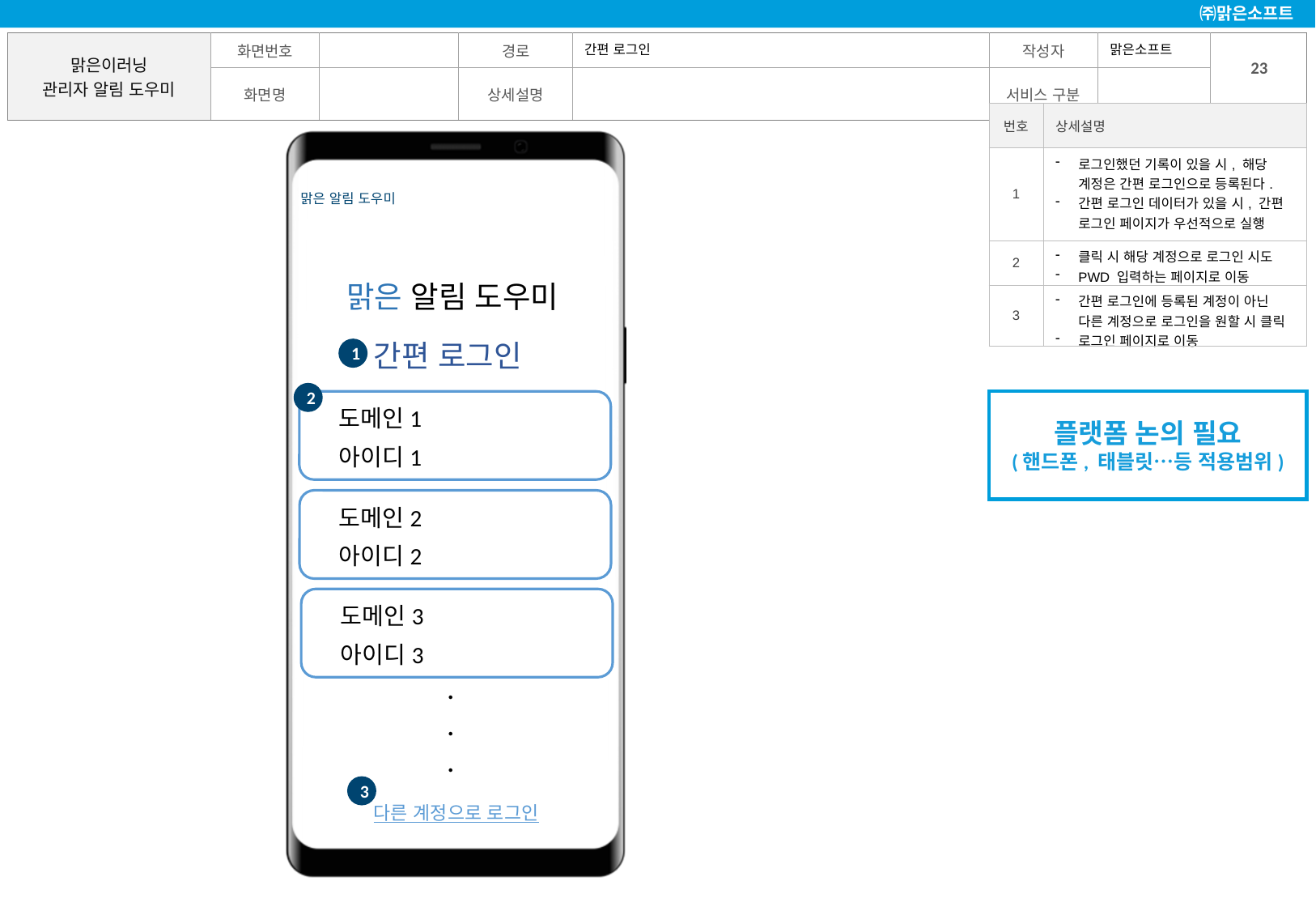

맑은소프트
간편 로그인

| 번호 | 상세설명 |
| --- | --- |
| 1 | 로그인했던 기록이 있을 시, 해당 계정은 간편 로그인으로 등록된다. 간편 로그인 데이터가 있을 시, 간편 로그인 페이지가 우선적으로 실행 |
| 2 | 클릭 시 해당 계정으로 로그인 시도 PWD 입력하는 페이지로 이동 |
| 3 | 간편 로그인에 등록된 계정이 아닌 다른 계정으로 로그인을 원할 시 클릭 로그인 페이지로 이동 |
맑은 알림 도우미
간편 로그인
1
2
플랫폼 논의 필요
(핸드폰, 태블릿…등 적용범위)

도메인1
아이디1

도메인2
아이디2

도메인3
아이디3
.
.
.
3
다른 계정으로 로그인